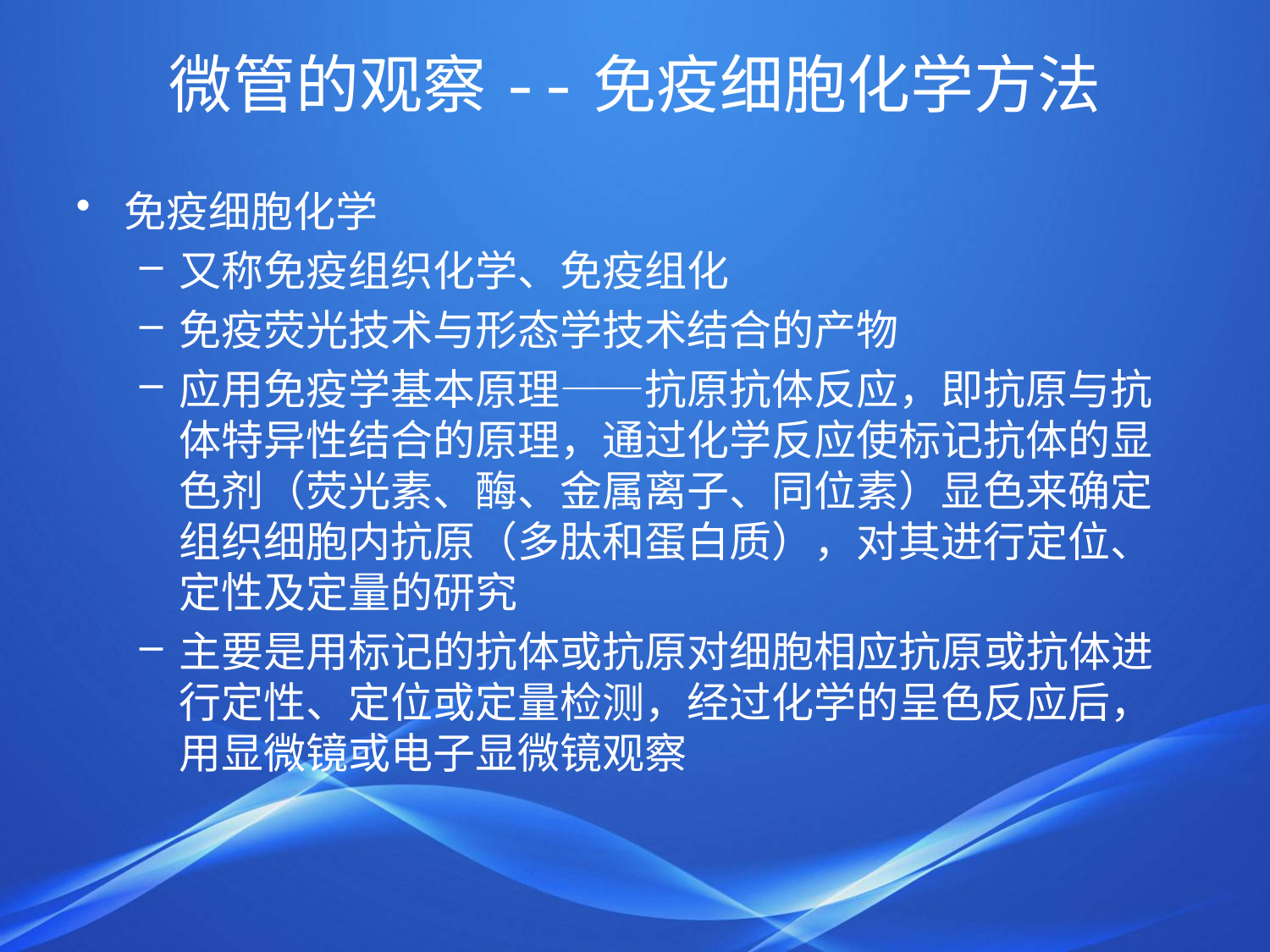

# 微管的观察--免疫细胞化学方法
免疫细胞化学
又称免疫组织化学、免疫组化
免疫荧光技术与形态学技术结合的产物
应用免疫学基本原理——抗原抗体反应，即抗原与抗体特异性结合的原理，通过化学反应使标记抗体的显色剂（荧光素、酶、金属离子、同位素）显色来确定组织细胞内抗原（多肽和蛋白质），对其进行定位、定性及定量的研究
主要是用标记的抗体或抗原对细胞相应抗原或抗体进行定性、定位或定量检测，经过化学的呈色反应后，用显微镜或电子显微镜观察